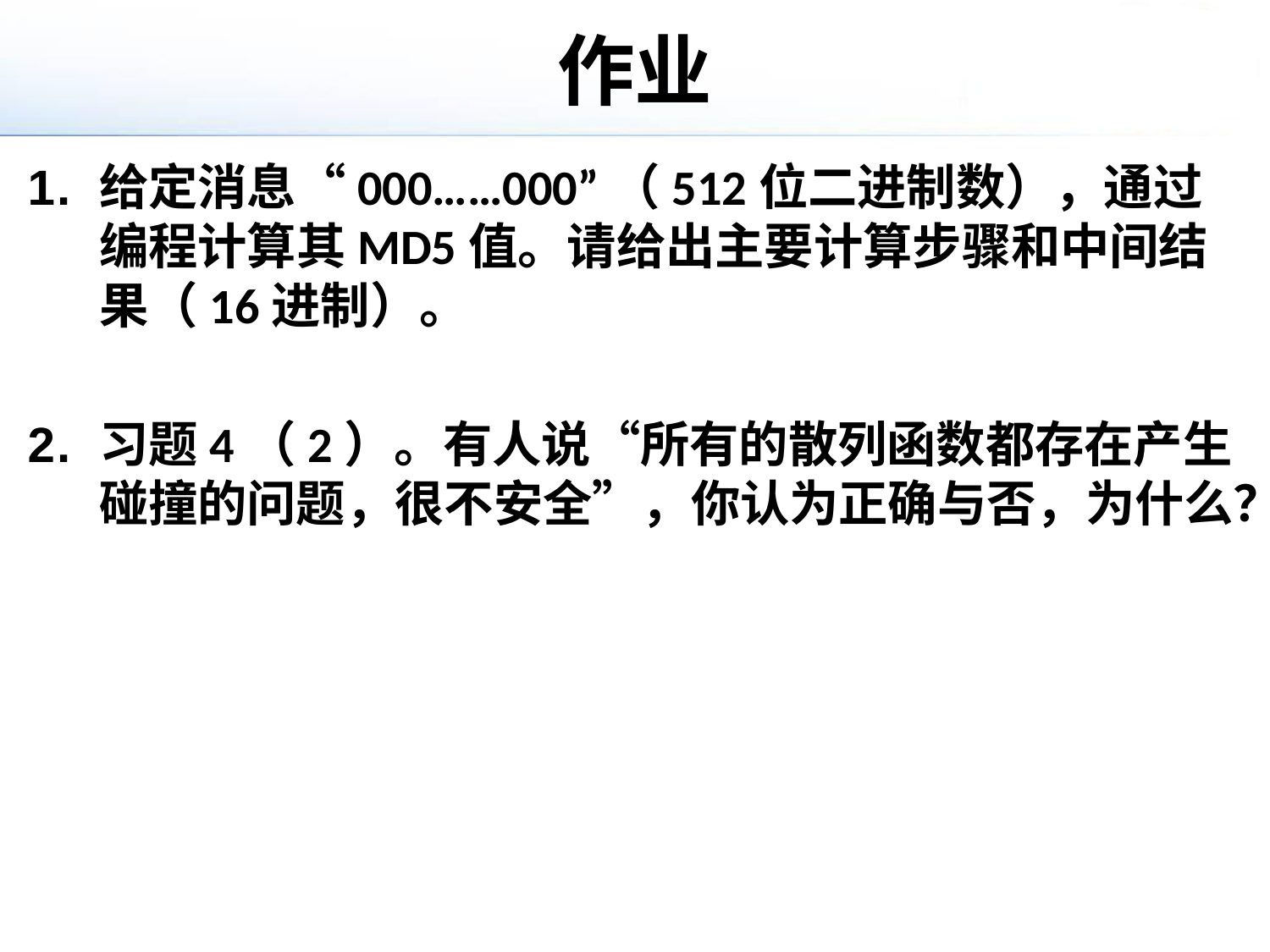

# 作业
给定消息“000……000”（512位二进制数），通过编程计算其MD5值。请给出主要计算步骤和中间结果（16进制）。

习题4（2）。有人说“所有的散列函数都存在产生碰撞的问题，很不安全”，你认为正确与否，为什么？